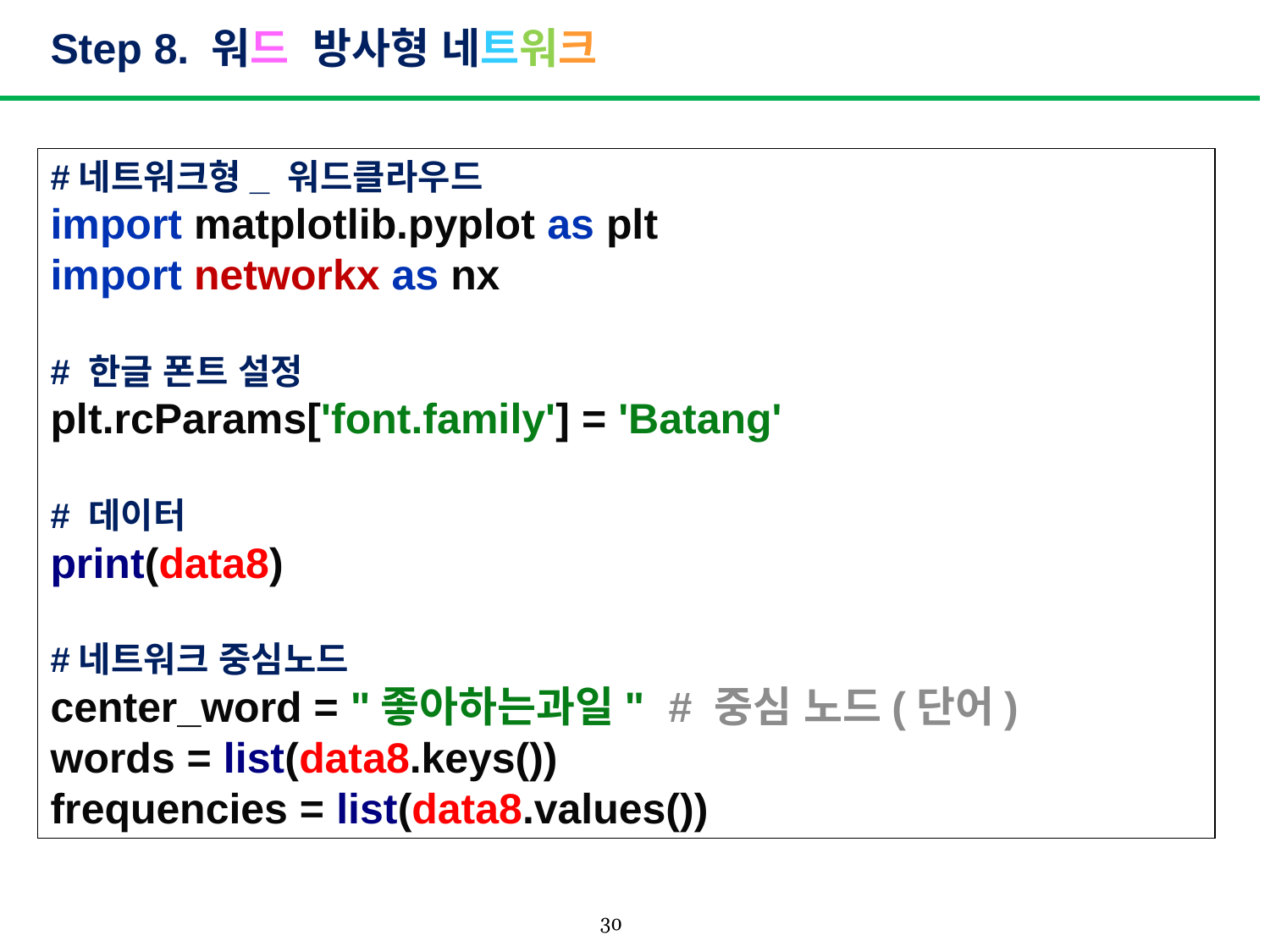

# Step 8. 워드  방사형 네트워크
#네트워크형_ 워드클라우드
import matplotlib.pyplot as plt
import networkx as nx
# 한글 폰트 설정
plt.rcParams['font.family'] = 'Batang'
# 데이터
print(data8)
#네트워크 중심노드
center_word = "좋아하는과일"  # 중심 노드(단어)
words = list(data8.keys())
frequencies = list(data8.values())
30